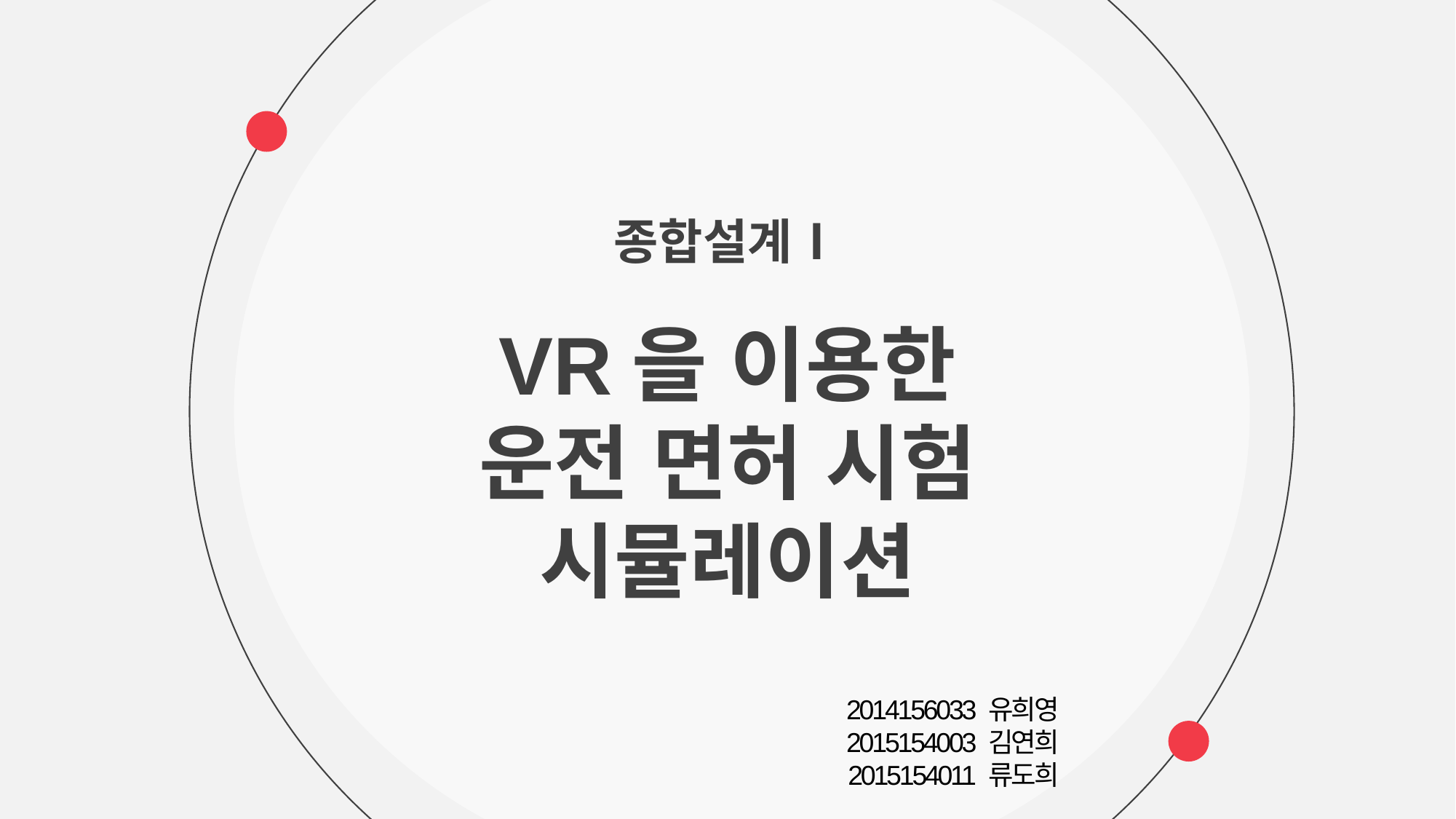

종합설계Ⅰ
VR을 이용한 운전 면허 시험
시뮬레이션
2014156033 유희영
2015154003 김연희
2015154011 류도희